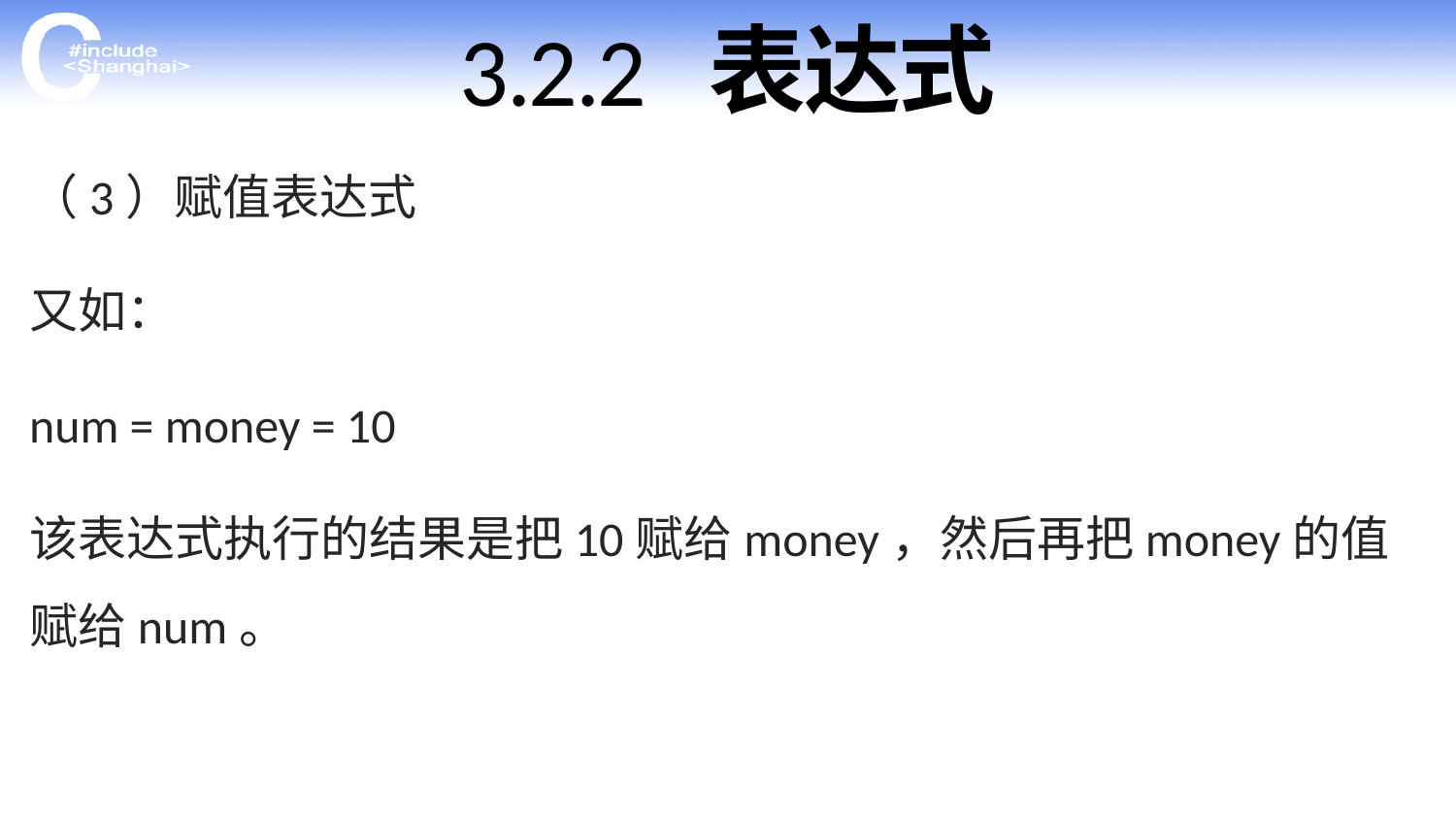

# 3.2.2  表达式
（3）赋值表达式
又如：
num = money = 10
该表达式执行的结果是把10赋给money，然后再把money的值赋给num。